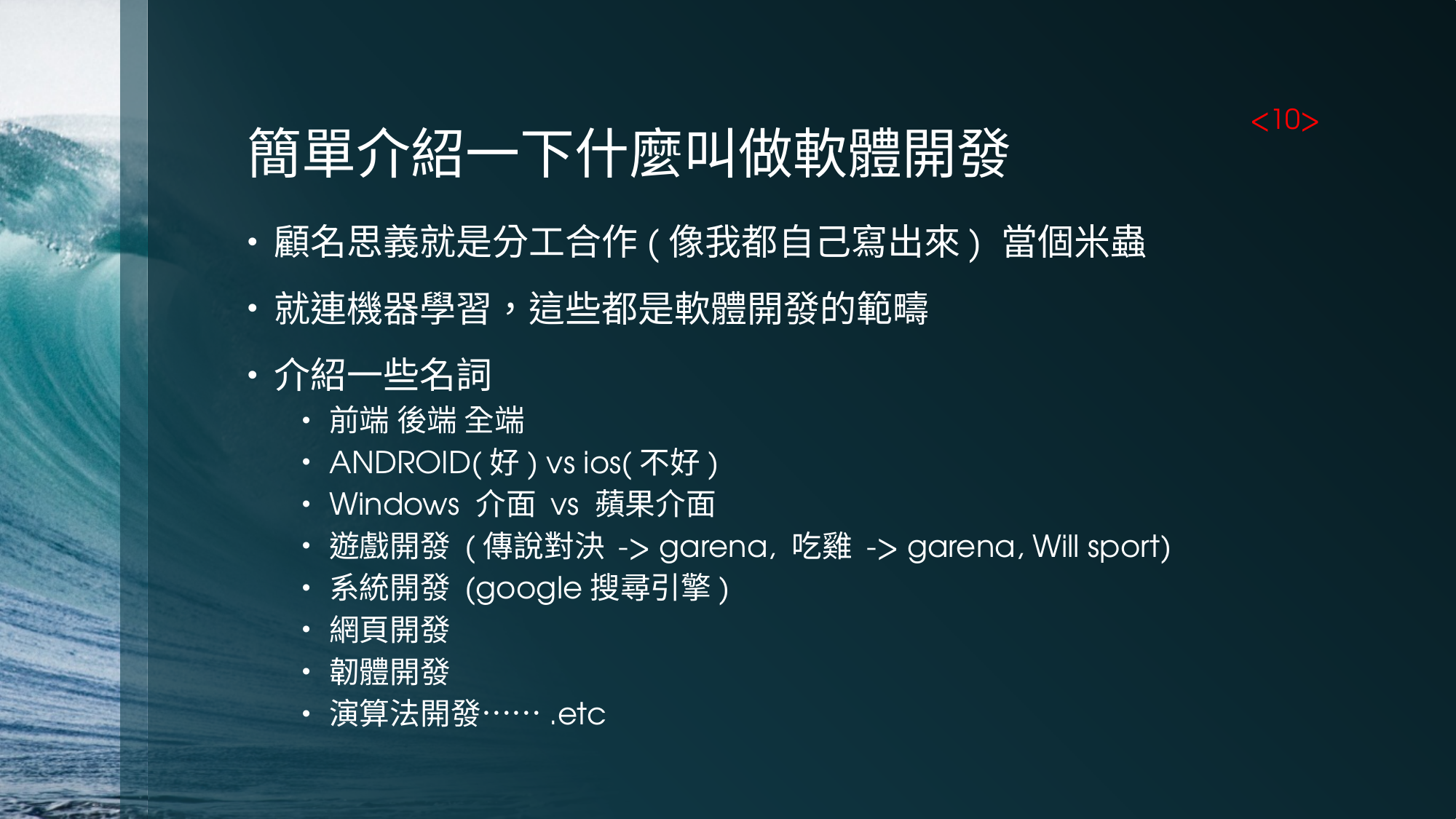

# 簡單介紹一下什麼叫做軟體開發
<10>
顧名思義就是分工合作(像我都自己寫出來) 當個米蟲
就連機器學習，這些都是軟體開發的範疇
介紹一些名詞
前端 後端 全端
ANDROID(好) vs ios(不好)
Windows 介面 vs 蘋果介面
遊戲開發 (傳說對決 -> garena, 吃雞 -> garena, Will sport)
系統開發 (google搜尋引擎)
網頁開發
韌體開發
演算法開發…….etc